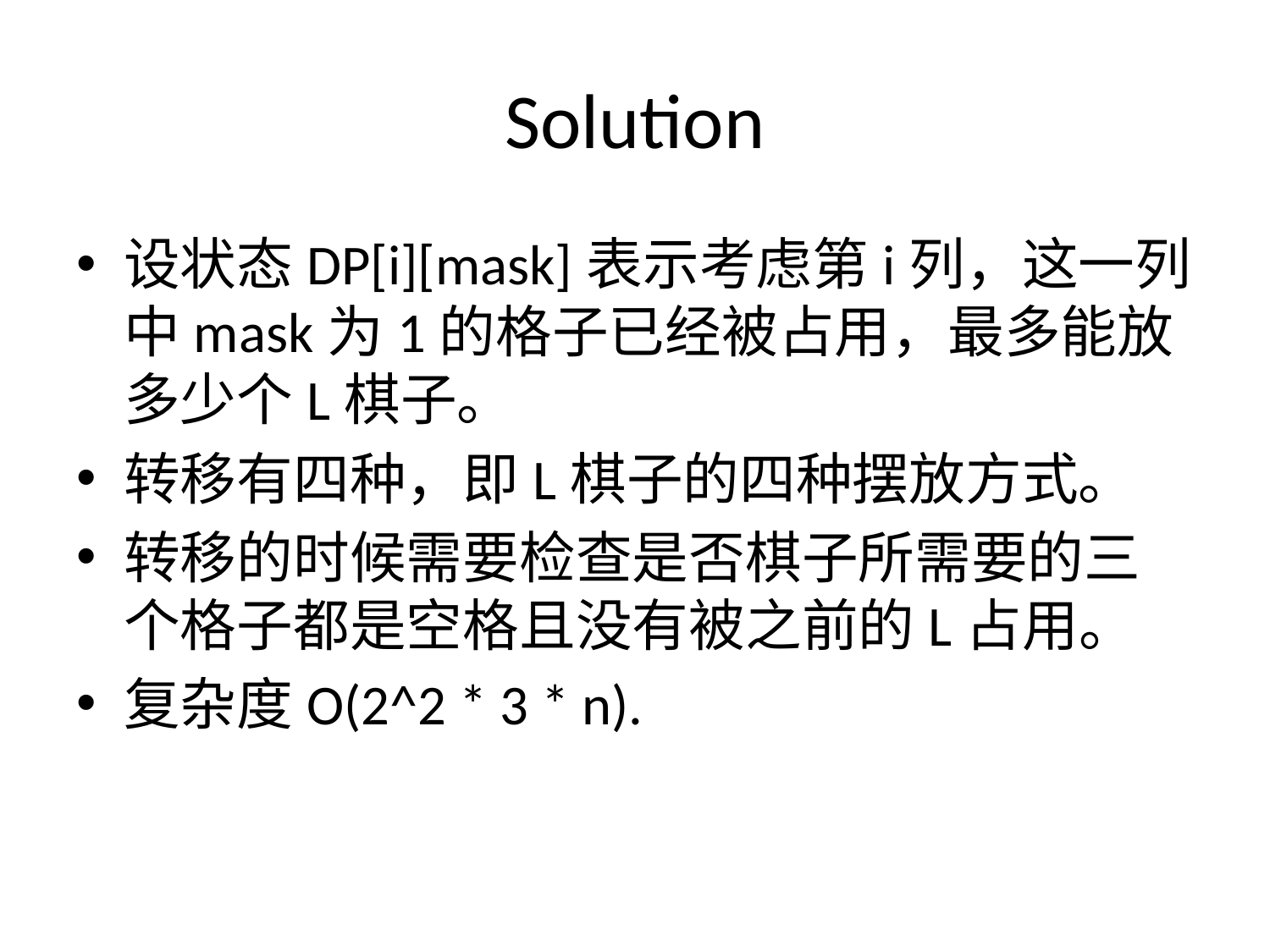

# Solution
设状态DP[i][mask]表示考虑第i列，这一列中mask为1的格子已经被占用，最多能放多少个L棋子。
转移有四种，即L棋子的四种摆放方式。
转移的时候需要检查是否棋子所需要的三个格子都是空格且没有被之前的L占用。
复杂度O(2^2 * 3 * n).